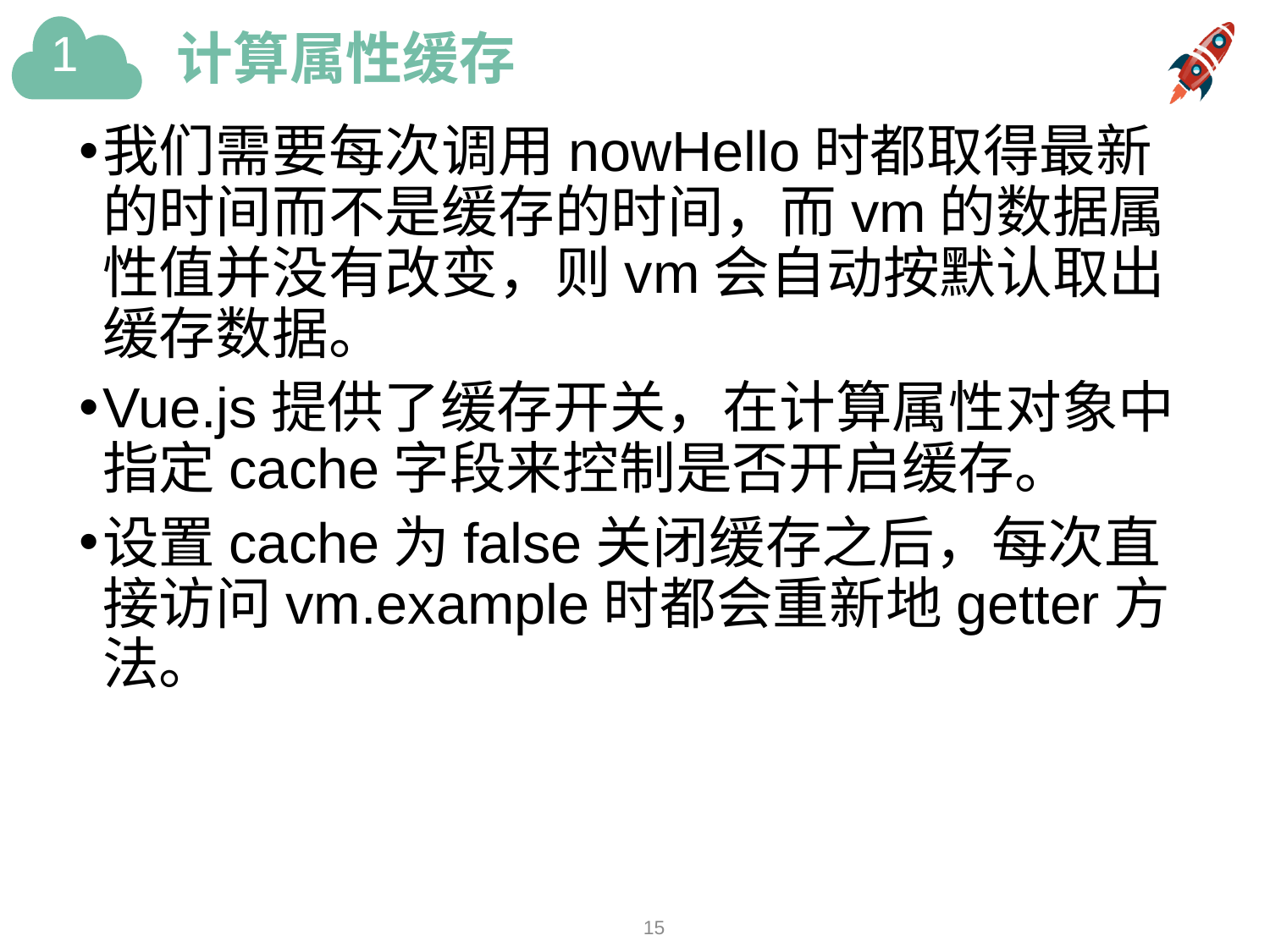

# 计算属性缓存
我们需要每次调用nowHello时都取得最新的时间而不是缓存的时间，而vm的数据属性值并没有改变，则vm会自动按默认取出缓存数据。
Vue.js提供了缓存开关，在计算属性对象中指定cache字段来控制是否开启缓存。
设置cache为false关闭缓存之后，每次直接访问vm.example时都会重新地getter方法。
15